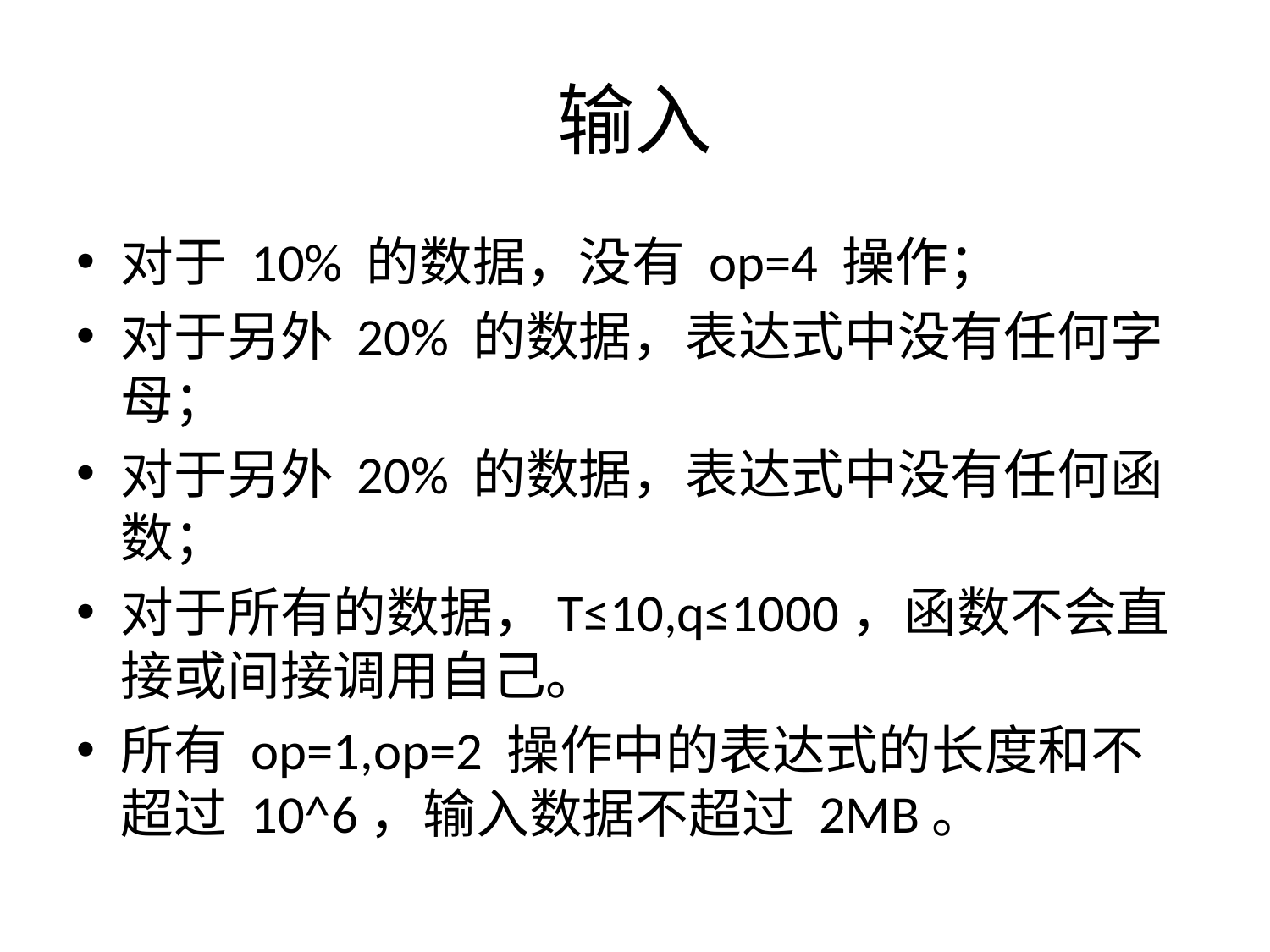

# 输入
对于 10% 的数据，没有 op=4 操作；
对于另外 20% 的数据，表达式中没有任何字母；
对于另外 20% 的数据，表达式中没有任何函数；
对于所有的数据，T≤10,q≤1000，函数不会直接或间接调用自己。
所有 op=1,op=2 操作中的表达式的长度和不超过 10^6，输入数据不超过 2MB。